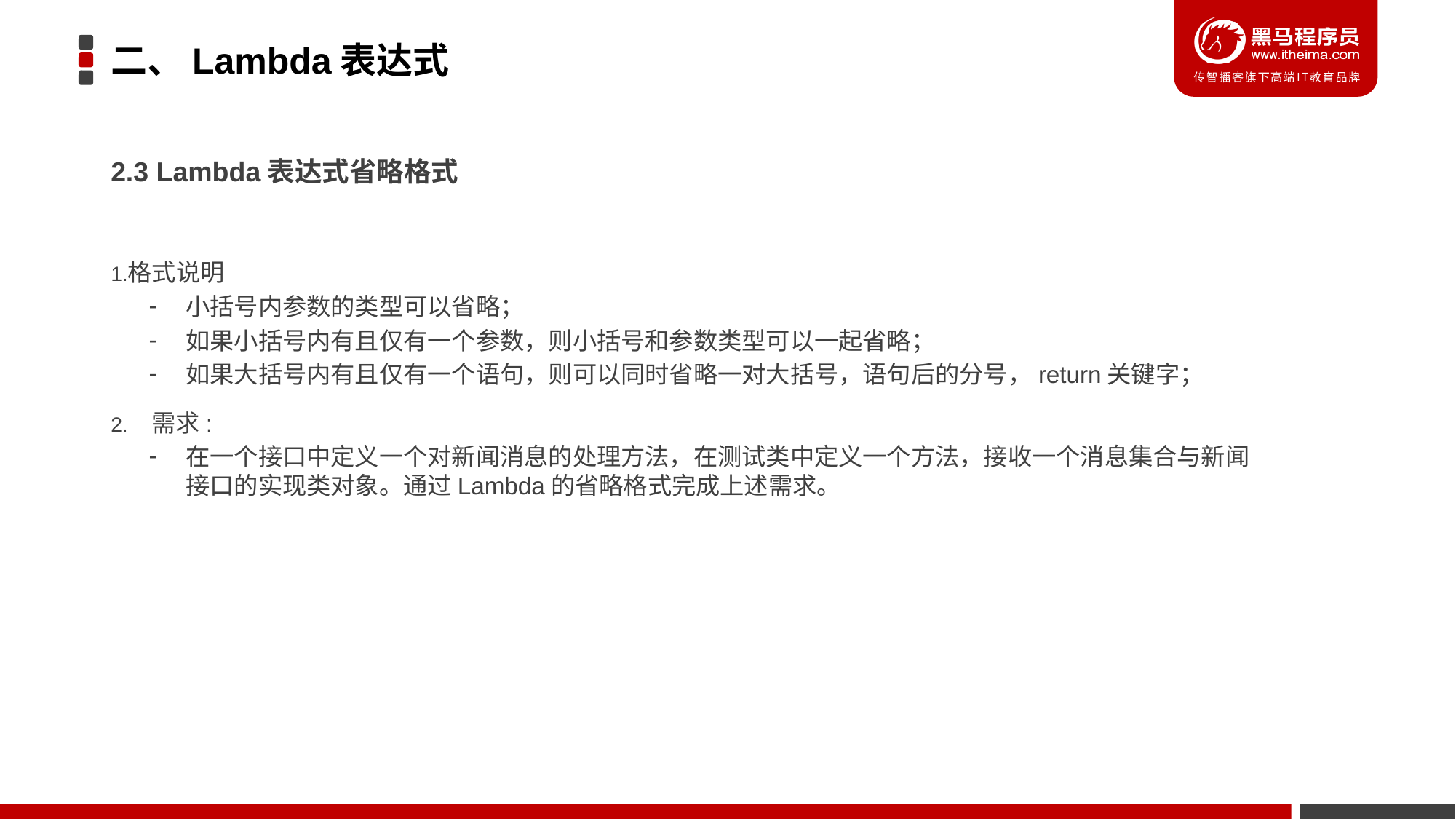

# 二、Lambda表达式
2.3 Lambda表达式省略格式
格式说明
小括号内参数的类型可以省略；
如果小括号内有且仅有一个参数，则小括号和参数类型可以一起省略；
如果大括号内有且仅有一个语句，则可以同时省略一对大括号，语句后的分号，return关键字；
需求:
在一个接口中定义一个对新闻消息的处理方法，在测试类中定义一个方法，接收一个消息集合与新闻接口的实现类对象。通过Lambda的省略格式完成上述需求。